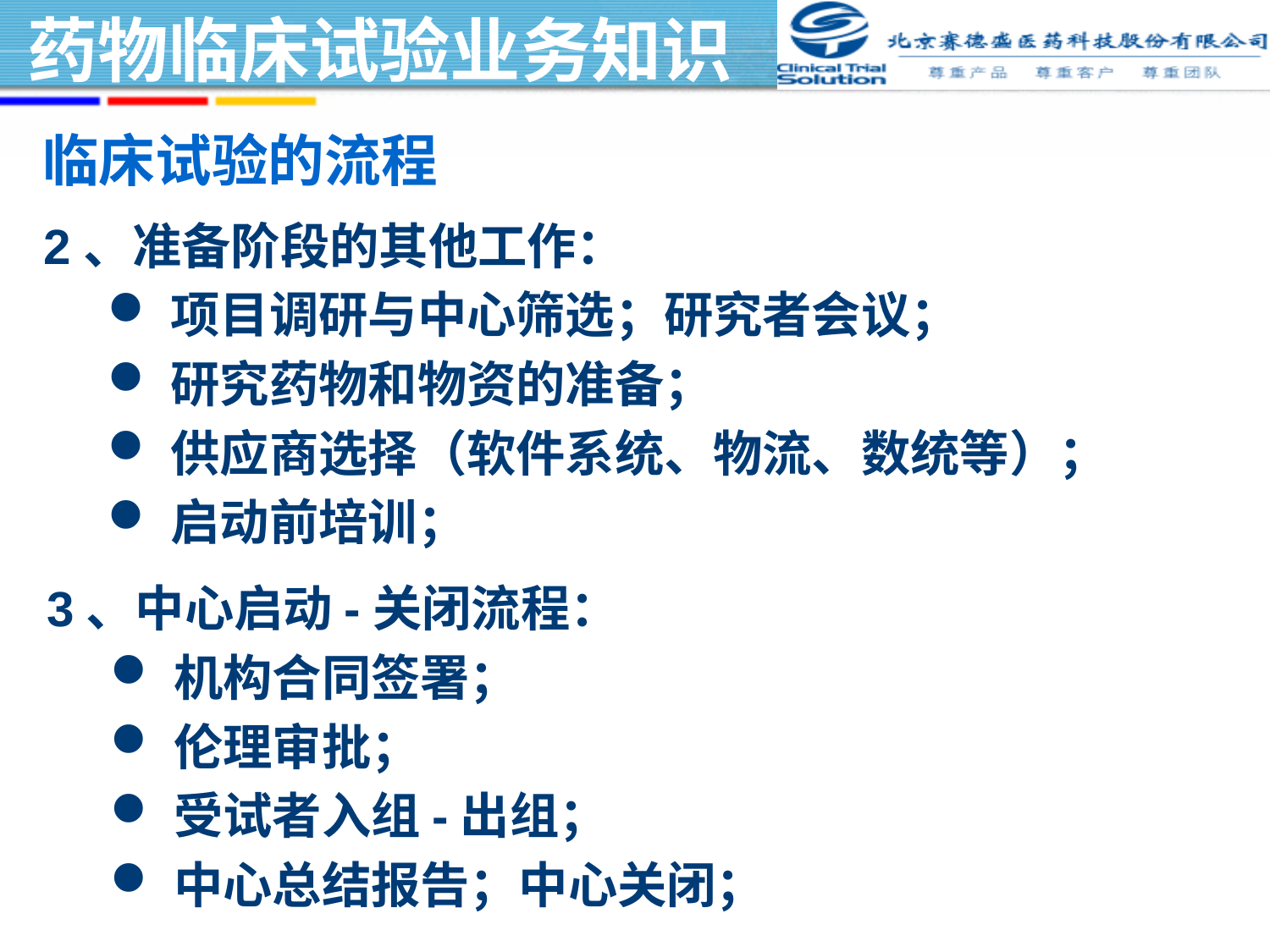

临床试验的流程
2、准备阶段的其他工作：
项目调研与中心筛选；研究者会议；
研究药物和物资的准备；
供应商选择（软件系统、物流、数统等）；
启动前培训；
3、中心启动-关闭流程：
机构合同签署；
伦理审批；
受试者入组-出组；
中心总结报告；中心关闭；